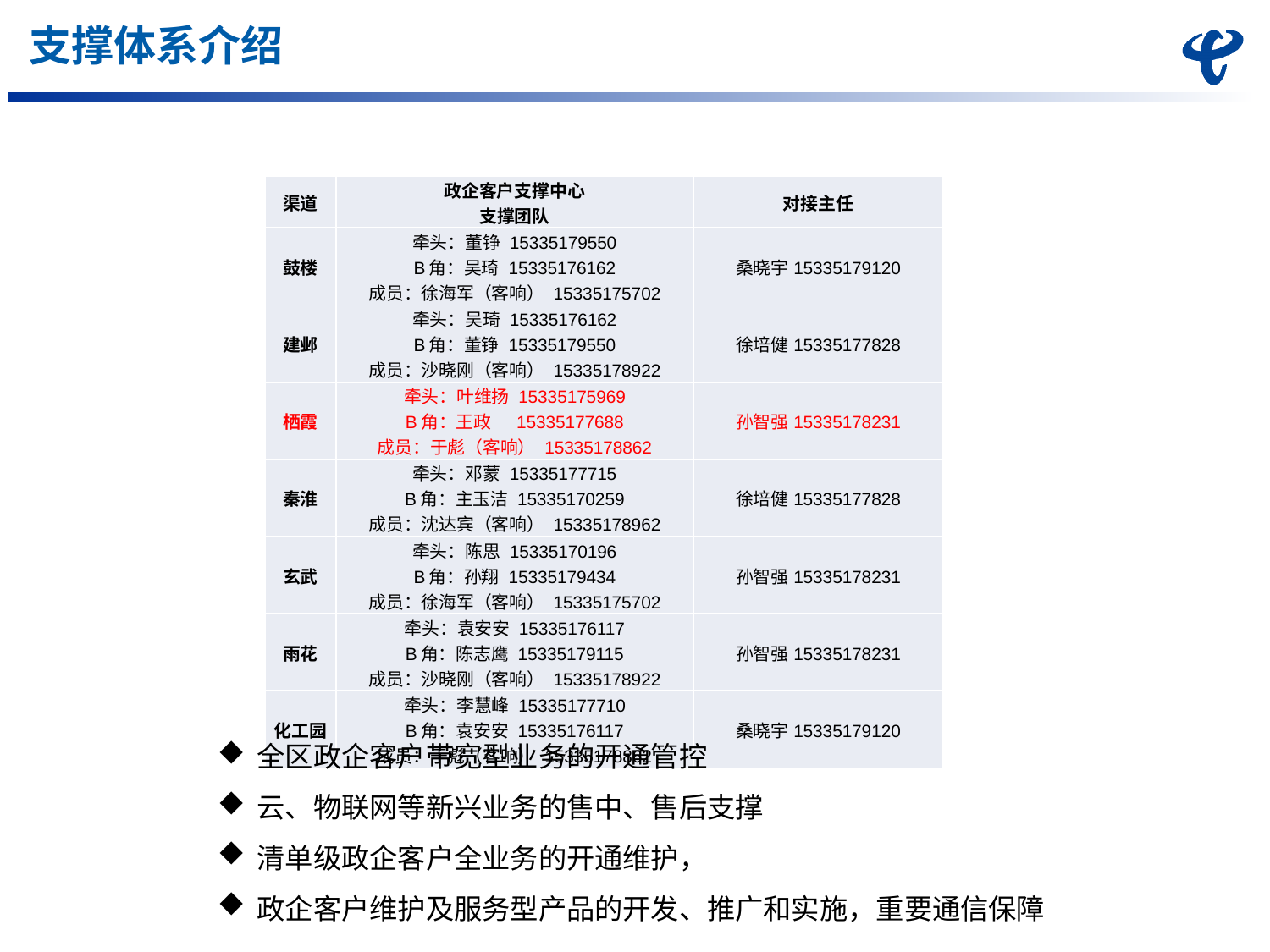

# 支撑体系介绍
| 渠道 | 政企客户支撑中心 支撑团队 | 对接主任 |
| --- | --- | --- |
| 鼓楼 | 牵头：董铮 15335179550 B角：吴琦 15335176162 成员：徐海军（客响） 15335175702 | 桑晓宇15335179120 |
| 建邺 | 牵头：吴琦 15335176162 B角：董铮 15335179550 成员：沙晓刚（客响） 15335178922 | 徐培健15335177828 |
| 栖霞 | 牵头：叶维扬 15335175969 B角：王政 15335177688 成员：于彪（客响） 15335178862 | 孙智强15335178231 |
| 秦淮 | 牵头：邓蒙 15335177715 B角：主玉洁 15335170259 成员：沈达宾（客响） 15335178962 | 徐培健15335177828 |
| 玄武 | 牵头：陈思 15335170196 B角：孙翔 15335179434 成员：徐海军（客响） 15335175702 | 孙智强15335178231 |
| 雨花 | 牵头：袁安安 15335176117 B角：陈志鹰 15335179115 成员：沙晓刚（客响） 15335178922 | 孙智强15335178231 |
| 化工园 | 牵头：李慧峰 15335177710 B角：袁安安 15335176117 成员：于彪（客响） 15335178862 | 桑晓宇15335179120 |
全区政企客户带宽型业务的开通管控
云、物联网等新兴业务的售中、售后支撑
清单级政企客户全业务的开通维护，
政企客户维护及服务型产品的开发、推广和实施，重要通信保障